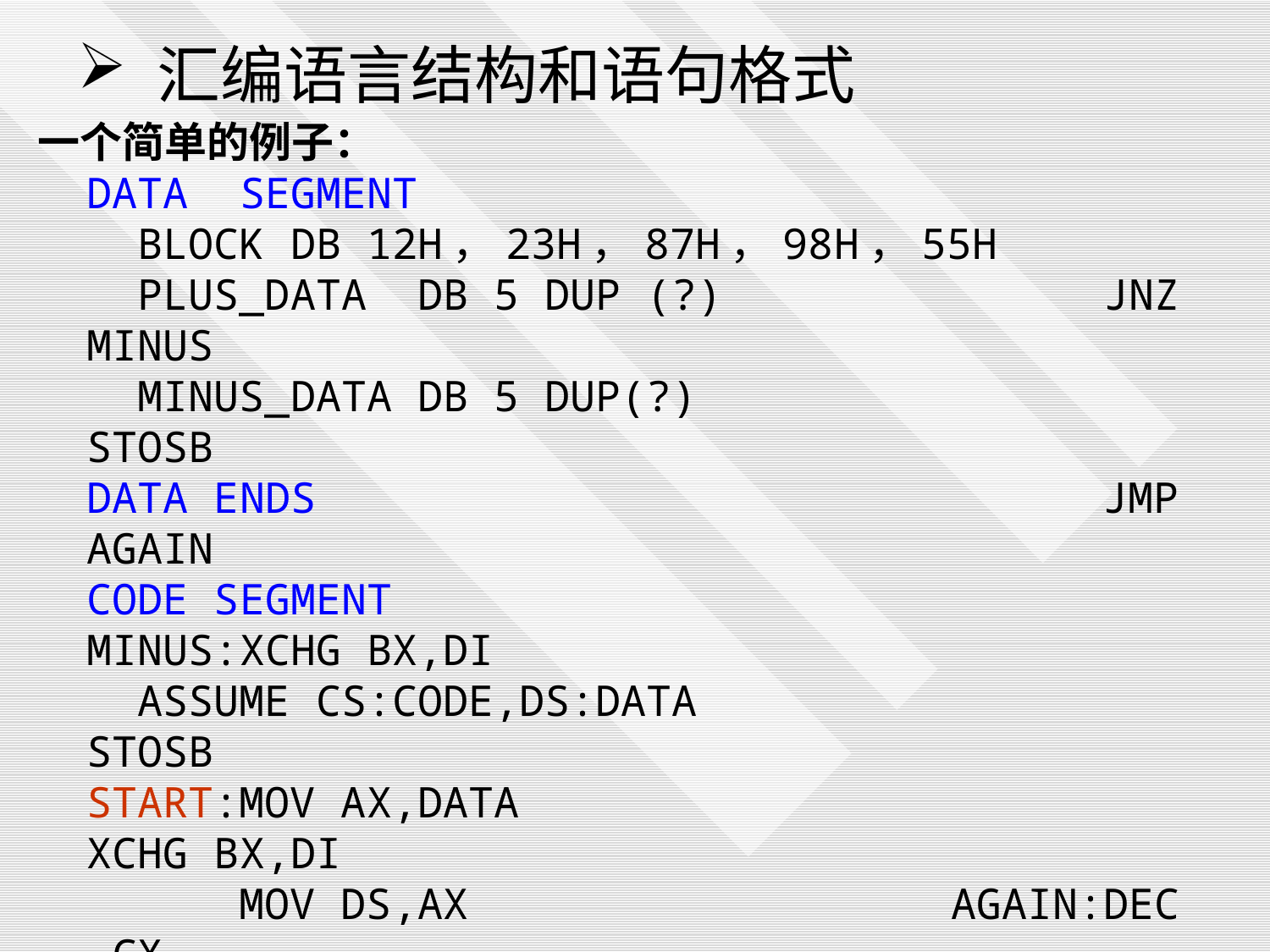

汇编语言结构和语句格式
一个简单的例子：
DATA  SEGMENT
  BLOCK DB 12H，23H，87H，98H，55H
  PLUS_DATA  DB 5 DUP (?)               JNZ MINUS
  MINUS_DATA DB 5 DUP(?)                STOSB
DATA ENDS                               JMP AGAIN
CODE SEGMENT                      MINUS:XCHG BX,DI
  ASSUME CS:CODE,DS:DATA                STOSB
START:MOV AX,DATA                       XCHG BX,DI
      MOV DS,AX                   AGAIN:DEC  CX
      MOV SI,OFFSET BLOCK               JNZ GOON
      MOV DI,OFFSET PLUS DATA           MOV AH,4CH
      MOV BX,OFFSET MINUS DATA          INT 21H
      MOV CX,5                     CODE ENDS
 GOON:LODSB                             END START
      TEST AL,80H